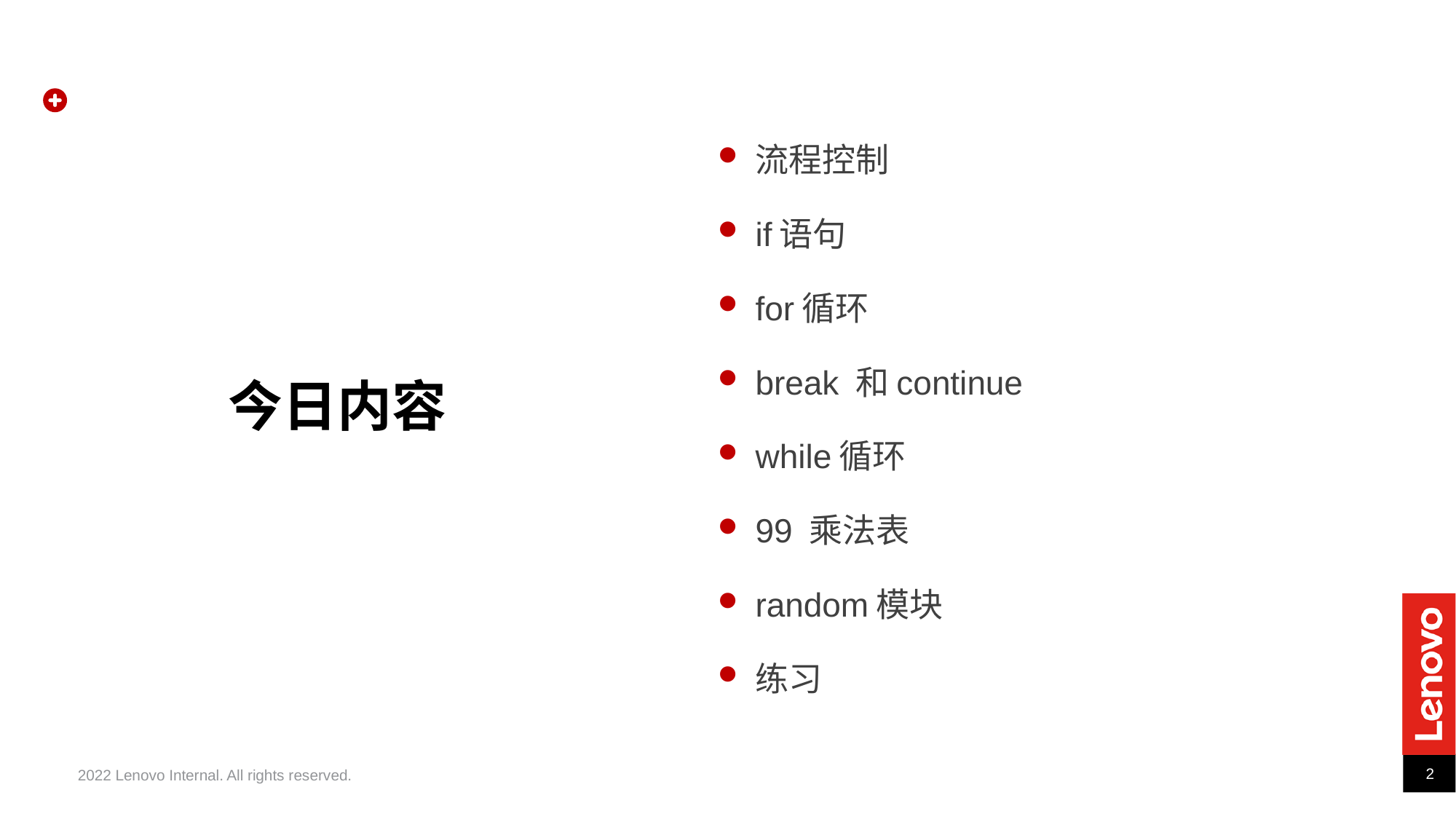

流程控制
if语句
for循环
break 和continue
while循环
99 乘法表
random模块
练习

# 今日内容